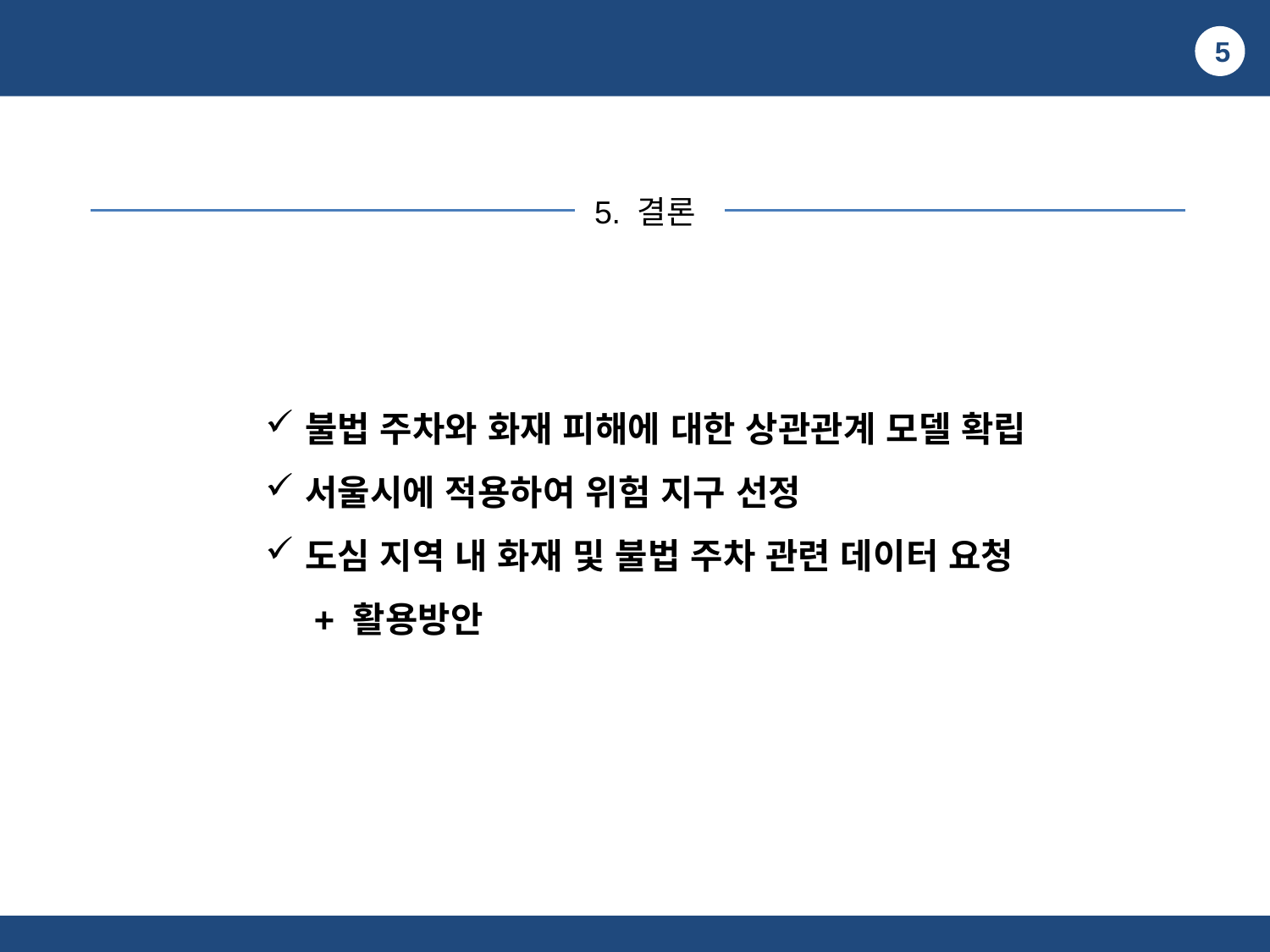

5
5. 결론
불법 주차와 화재 피해에 대한 상관관계 모델 확립
서울시에 적용하여 위험 지구 선정
도심 지역 내 화재 및 불법 주차 관련 데이터 요청
     + 활용방안